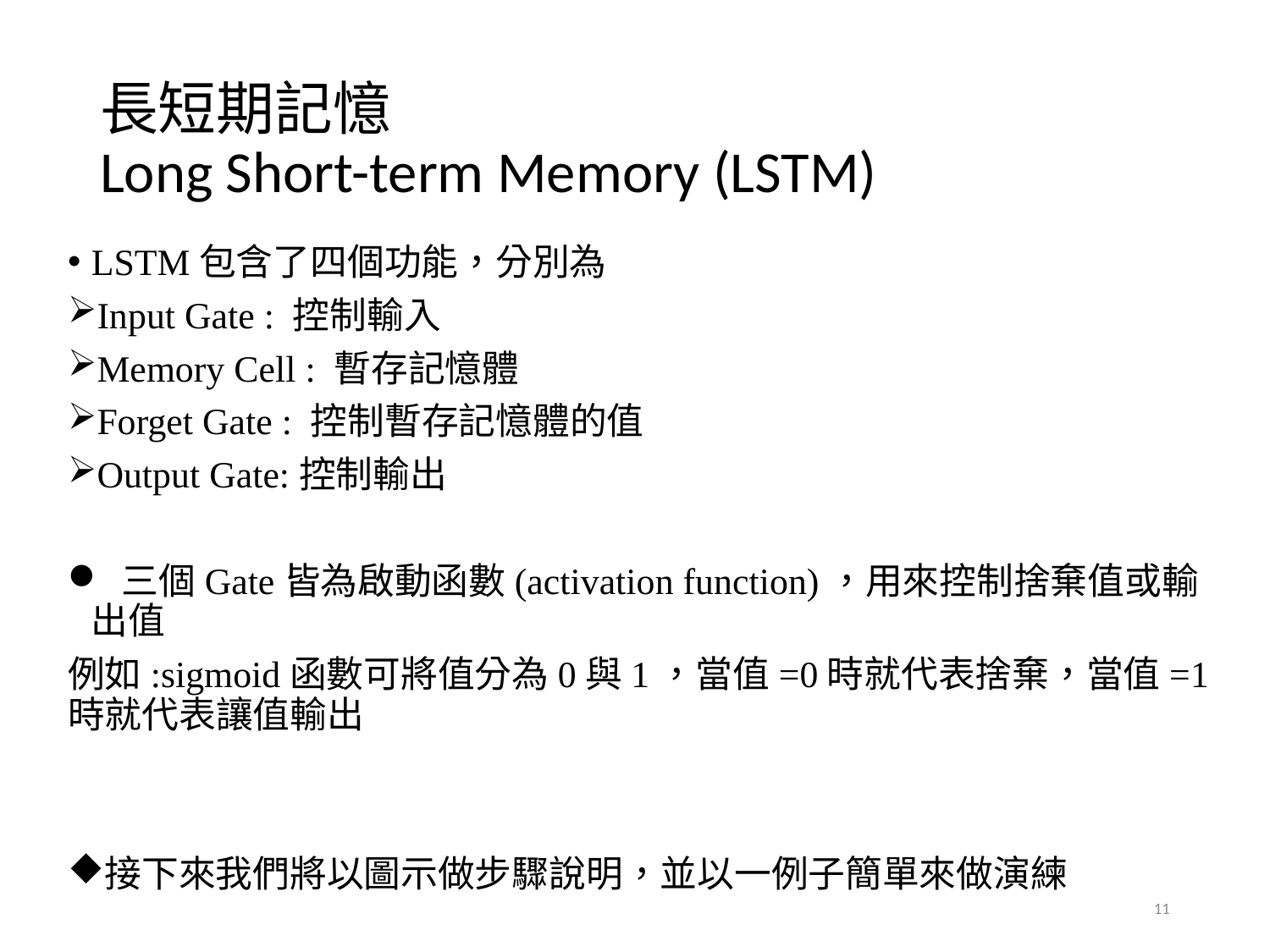

# 長短期記憶 Long Short-term Memory (LSTM)
LSTM包含了四個功能，分別為
Input Gate : 控制輸入
Memory Cell : 暫存記憶體
Forget Gate : 控制暫存記憶體的值
Output Gate:控制輸出

 三個Gate皆為啟動函數(activation function)，用來控制捨棄值或輸出值
例如:sigmoid函數可將值分為0與1，當值=0時就代表捨棄，當值=1時就代表讓值輸出

接下來我們將以圖示做步驟說明，並以一例子簡單來做演練
11